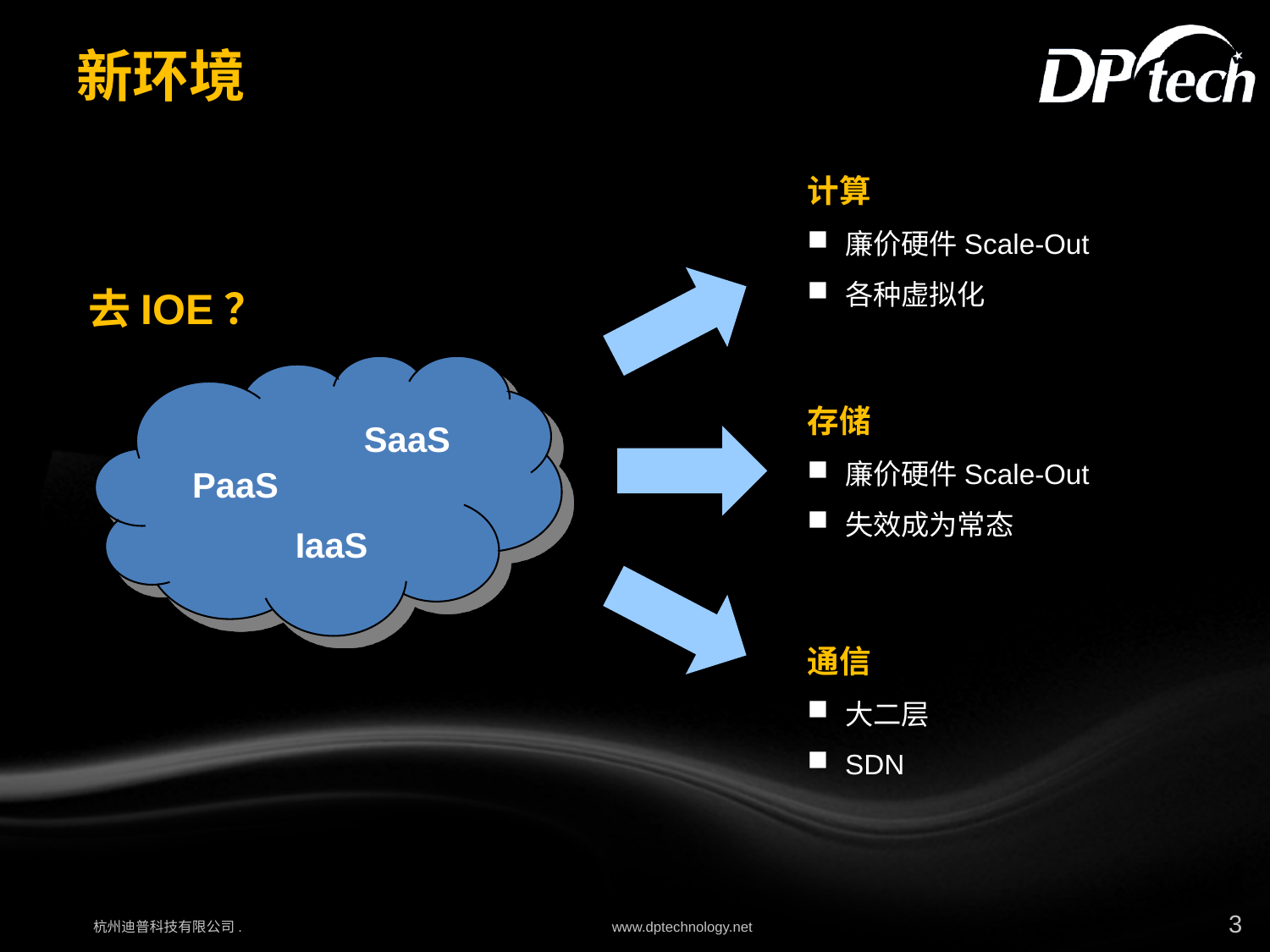

# 新环境
计算
廉价硬件Scale-Out
各种虚拟化
去IOE？

SaaS
PaaS
IaaS
存储
廉价硬件Scale-Out
失效成为常态

通信
大二层
SDN